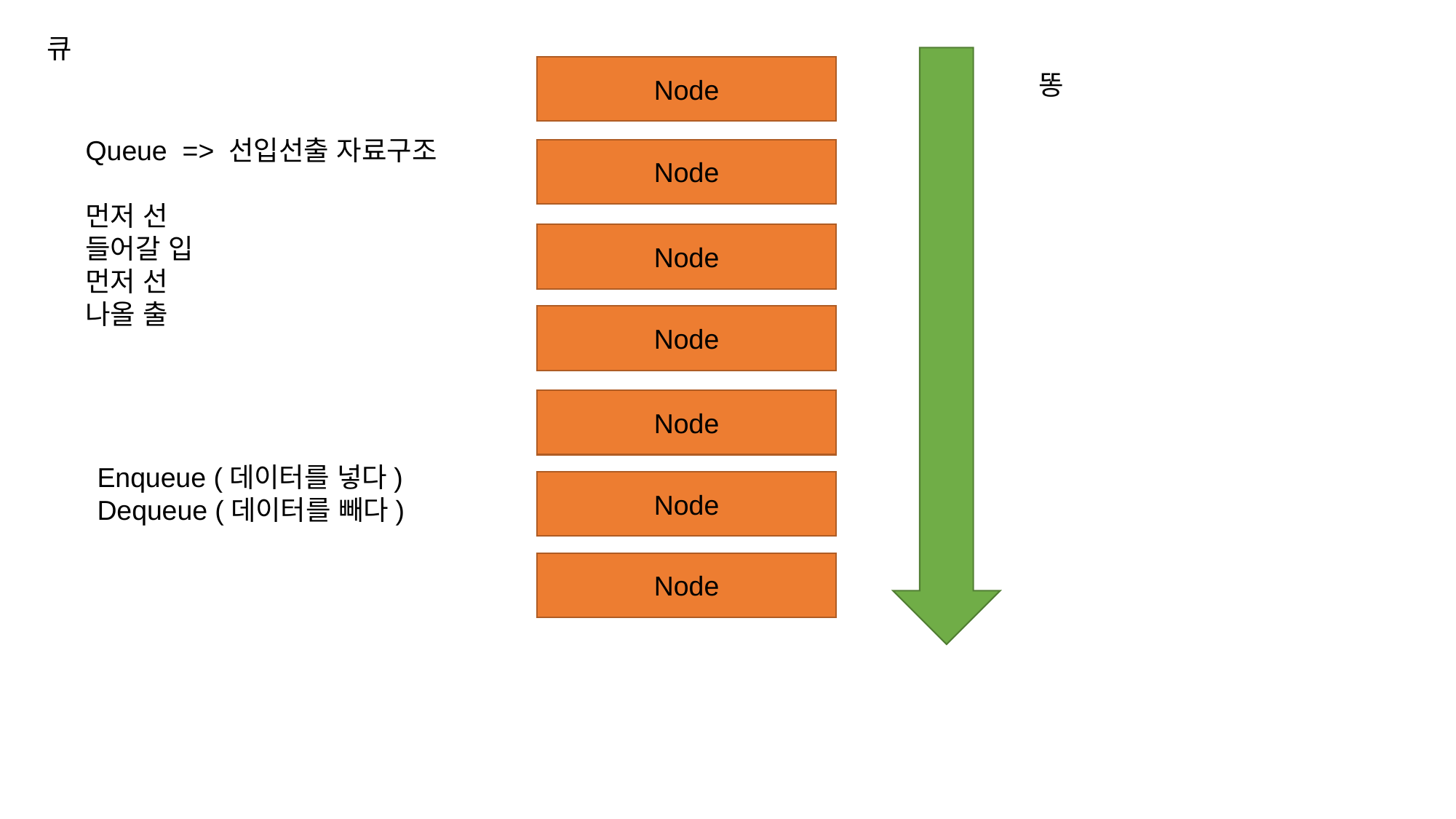

큐

Node
똥
Queue  => 선입선출 자료구조

먼저 선
들어갈 입
먼저 선
나올 출

Node
Node
Node
Node
Enqueue (데이터를 넣다)
Dequeue (데이터를 빼다)
Node
Node